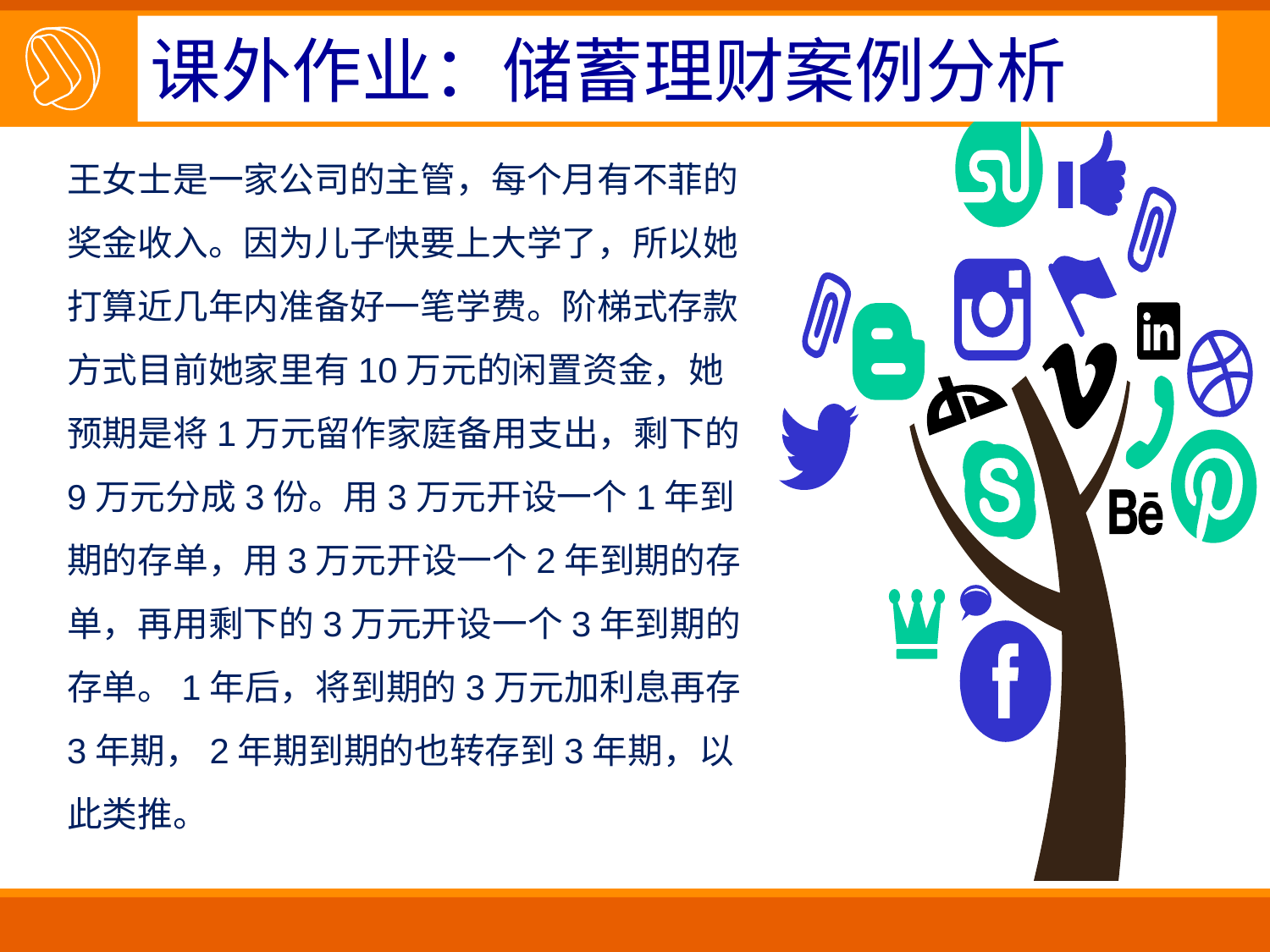

课外作业：储蓄理财案例分析

王女士是一家公司的主管，每个月有不菲的奖金收入。因为儿子快要上大学了，所以她打算近几年内准备好一笔学费。阶梯式存款方式目前她家里有10万元的闲置资金，她预期是将1万元留作家庭备用支出，剩下的9万元分成3份。用3万元开设一个1年到期的存单，用3万元开设一个2年到期的存单，再用剩下的3万元开设一个3年到期的存单。1年后，将到期的3万元加利息再存3年期，2年期到期的也转存到3年期，以此类推。